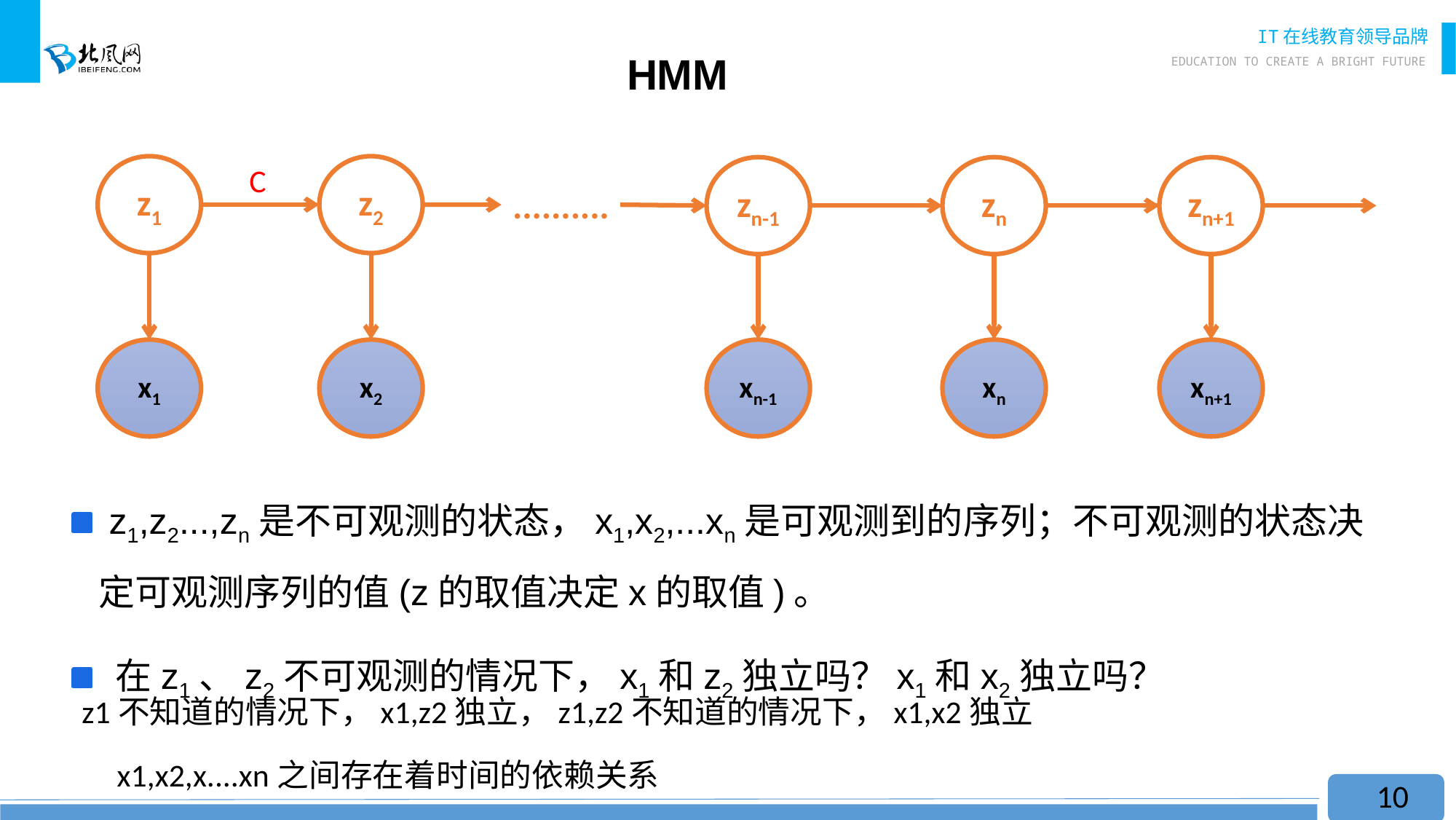

# HMM
C
z1
z2
zn-1
zn
zn+1
..........
x1
x2
xn-1
xn
xn+1
 z1,z2...,zn是不可观测的状态，x1,x2,...xn是可观测到的序列；不可观测的状态决定可观测序列的值(z的取值决定x的取值)。
 在z1、z2不可观测的情况下，x1和z2独立吗？x1和x2独立吗？
z1不知道的情况下，x1,z2独立，z1,z2不知道的情况下，x1,x2独立
x1,x2,x....xn之间存在着时间的依赖关系